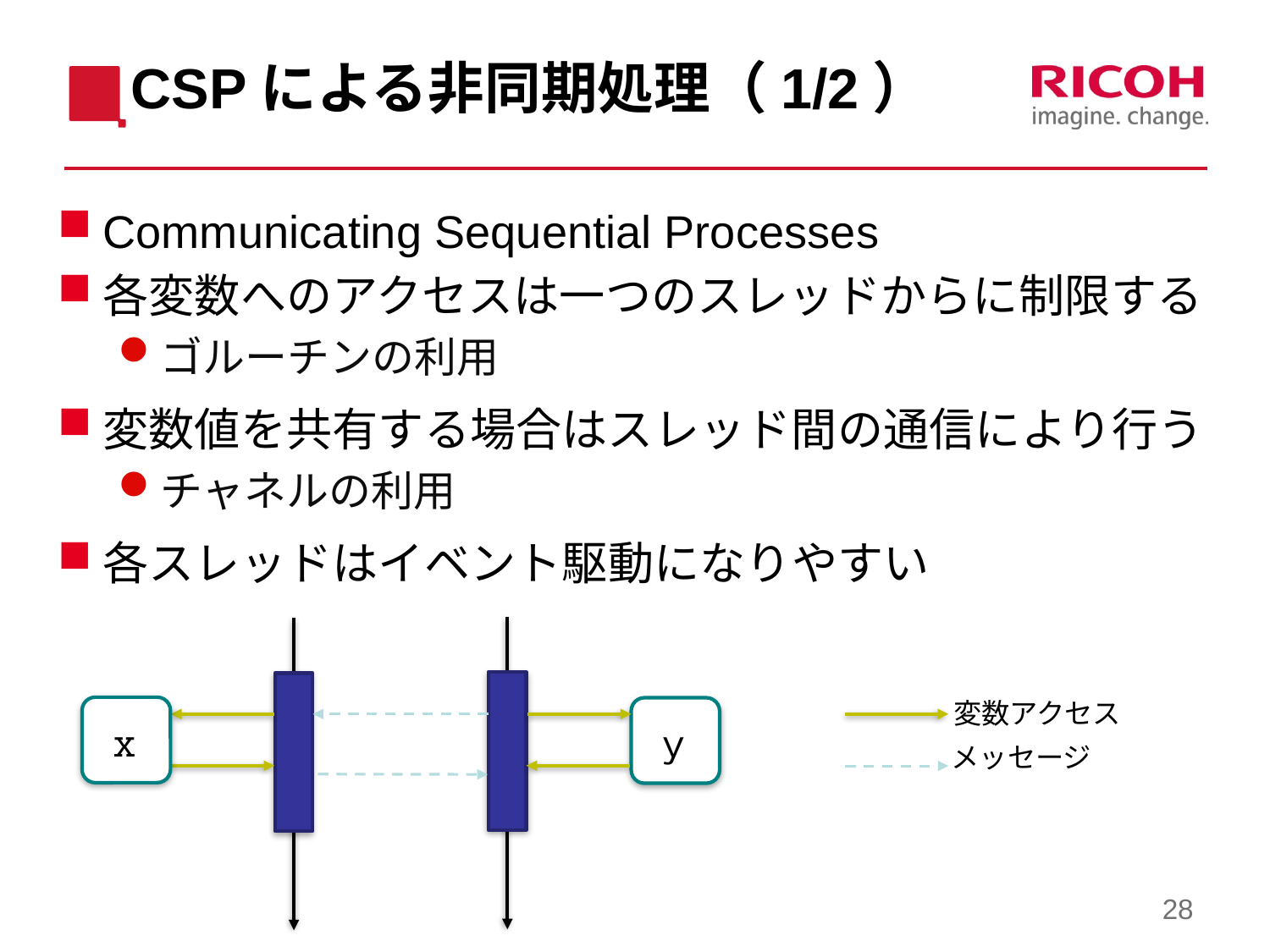

# CSPによる非同期処理（1/2）
Communicating Sequential Processes
各変数へのアクセスは一つのスレッドからに制限する
ゴルーチンの利用
変数値を共有する場合はスレッド間の通信により行う
チャネルの利用
各スレッドはイベント駆動になりやすい

変数アクセス
x
y

メッセージ

28